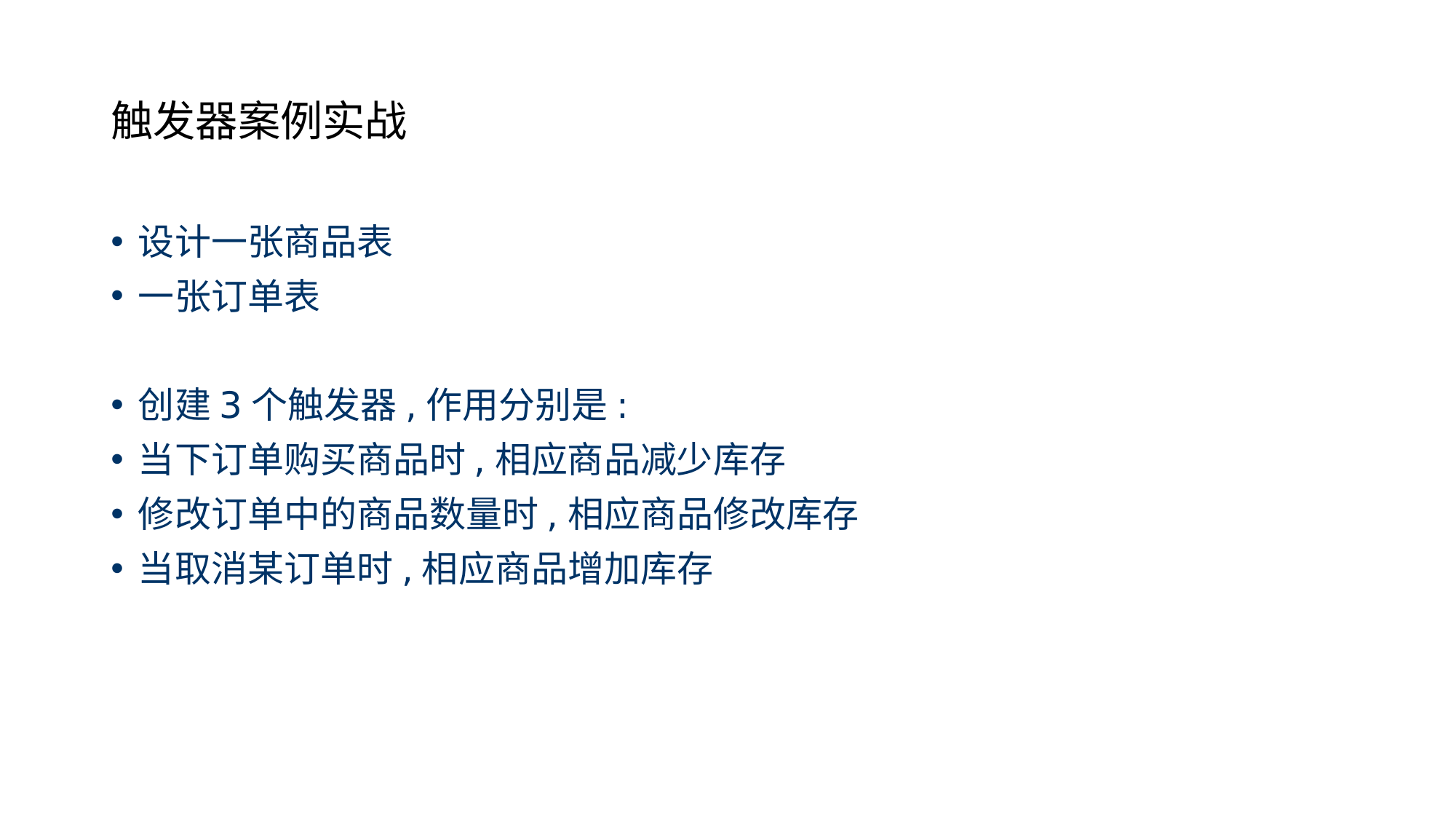

# 触发器案例实战
设计一张商品表
一张订单表

创建3个触发器,作用分别是:
当下订单购买商品时,相应商品减少库存
修改订单中的商品数量时,相应商品修改库存
当取消某订单时,相应商品增加库存